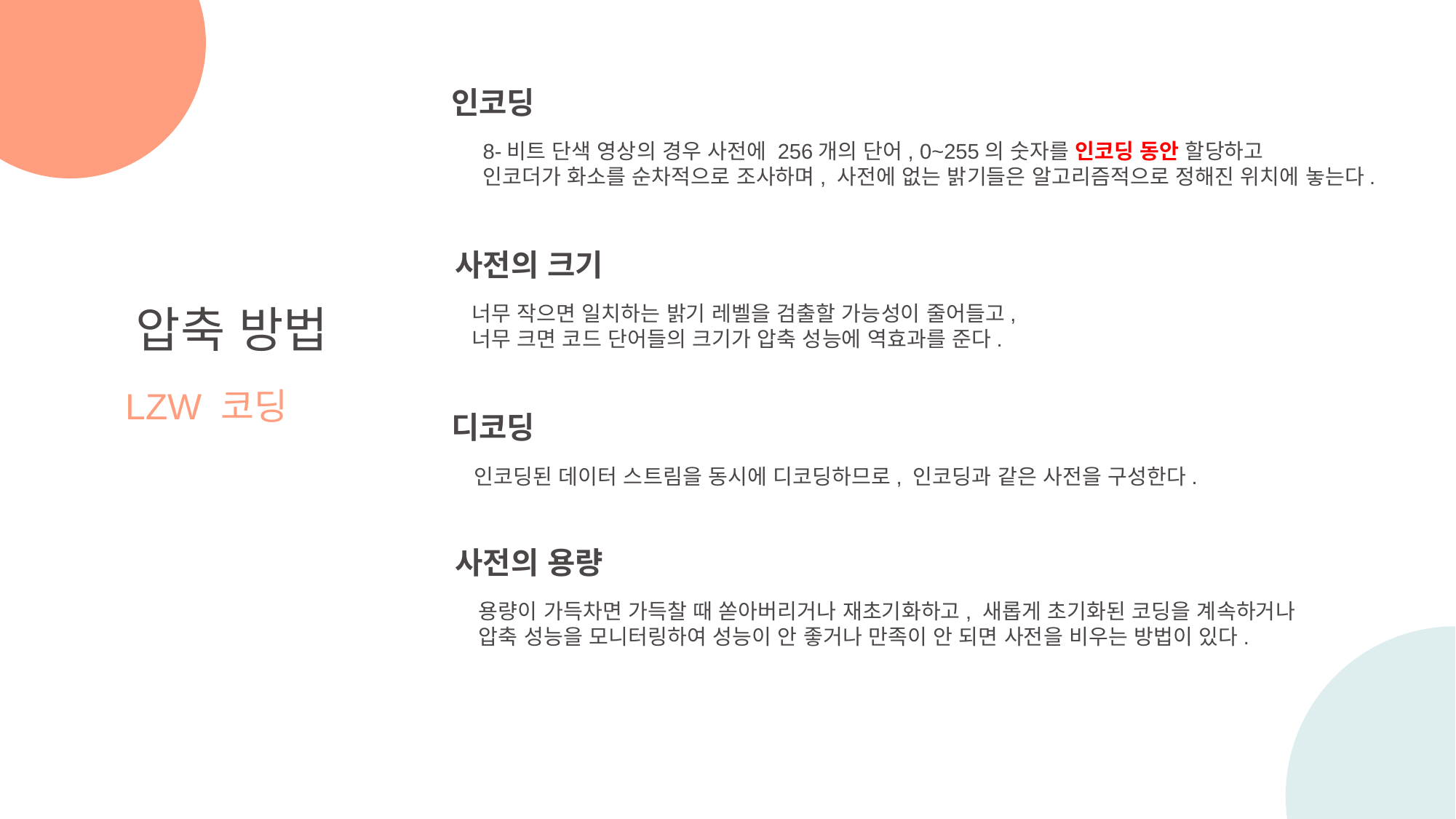

인코딩
8-비트 단색 영상의 경우 사전에 256개의 단어, 0~255의 숫자를 인코딩 동안 할당하고
인코더가 화소를 순차적으로 조사하며, 사전에 없는 밝기들은 알고리즘적으로 정해진 위치에 놓는다.
사전의 크기
너무 작으면 일치하는 밝기 레벨을 검출할 가능성이 줄어들고,
너무 크면 코드 단어들의 크기가 압축 성능에 역효과를 준다.
압축 방법
LZW 코딩
디코딩
인코딩된 데이터 스트림을 동시에 디코딩하므로, 인코딩과 같은 사전을 구성한다.
사전의 용량
용량이 가득차면 가득찰 때 쏟아버리거나 재초기화하고, 새롭게 초기화된 코딩을 계속하거나
압축 성능을 모니터링하여 성능이 안 좋거나 만족이 안 되면 사전을 비우는 방법이 있다.